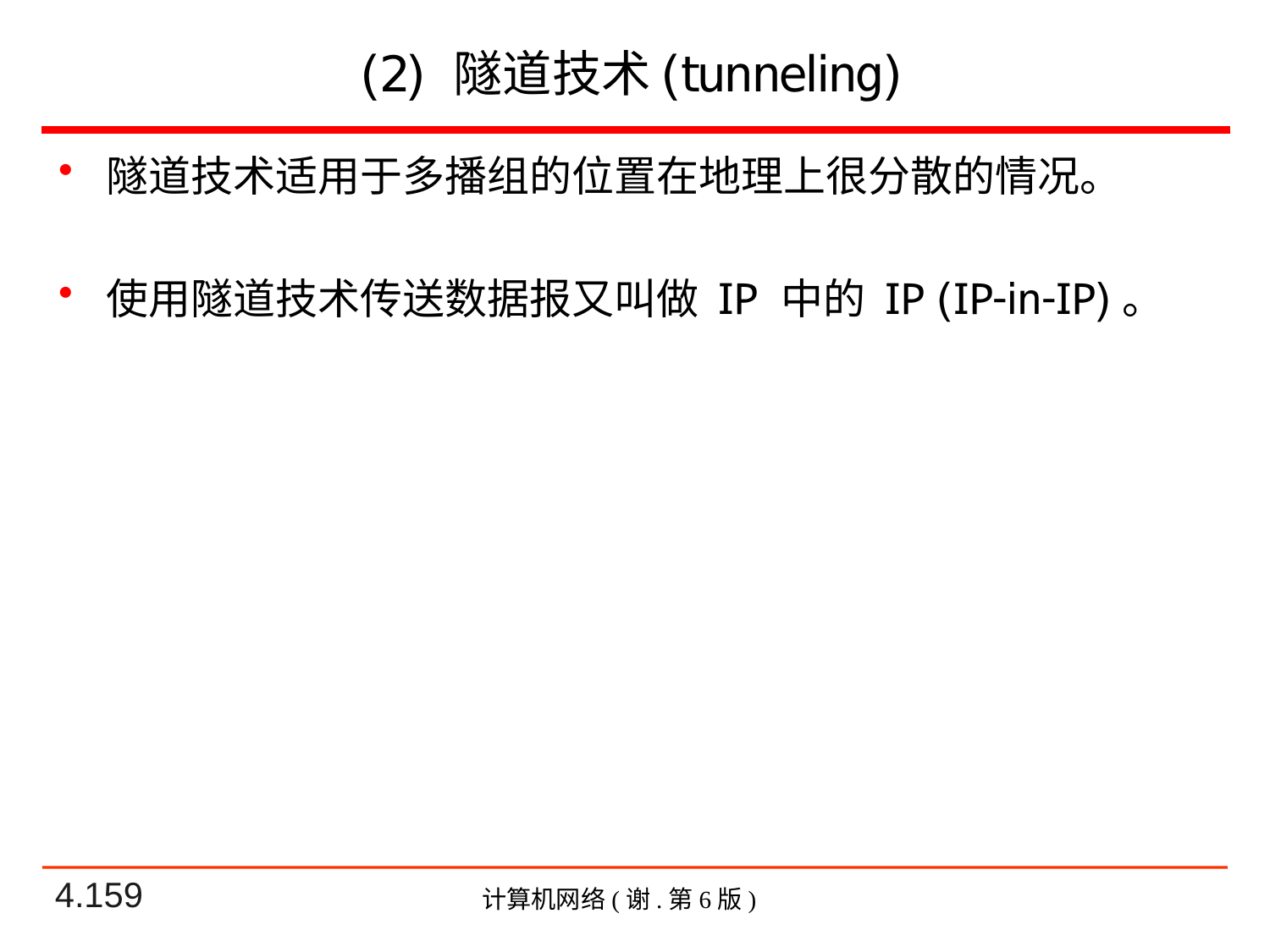

# (2) 隧道技术(tunneling)
隧道技术适用于多播组的位置在地理上很分散的情况。

使用隧道技术传送数据报又叫做 IP 中的 IP (IP-in-IP)。